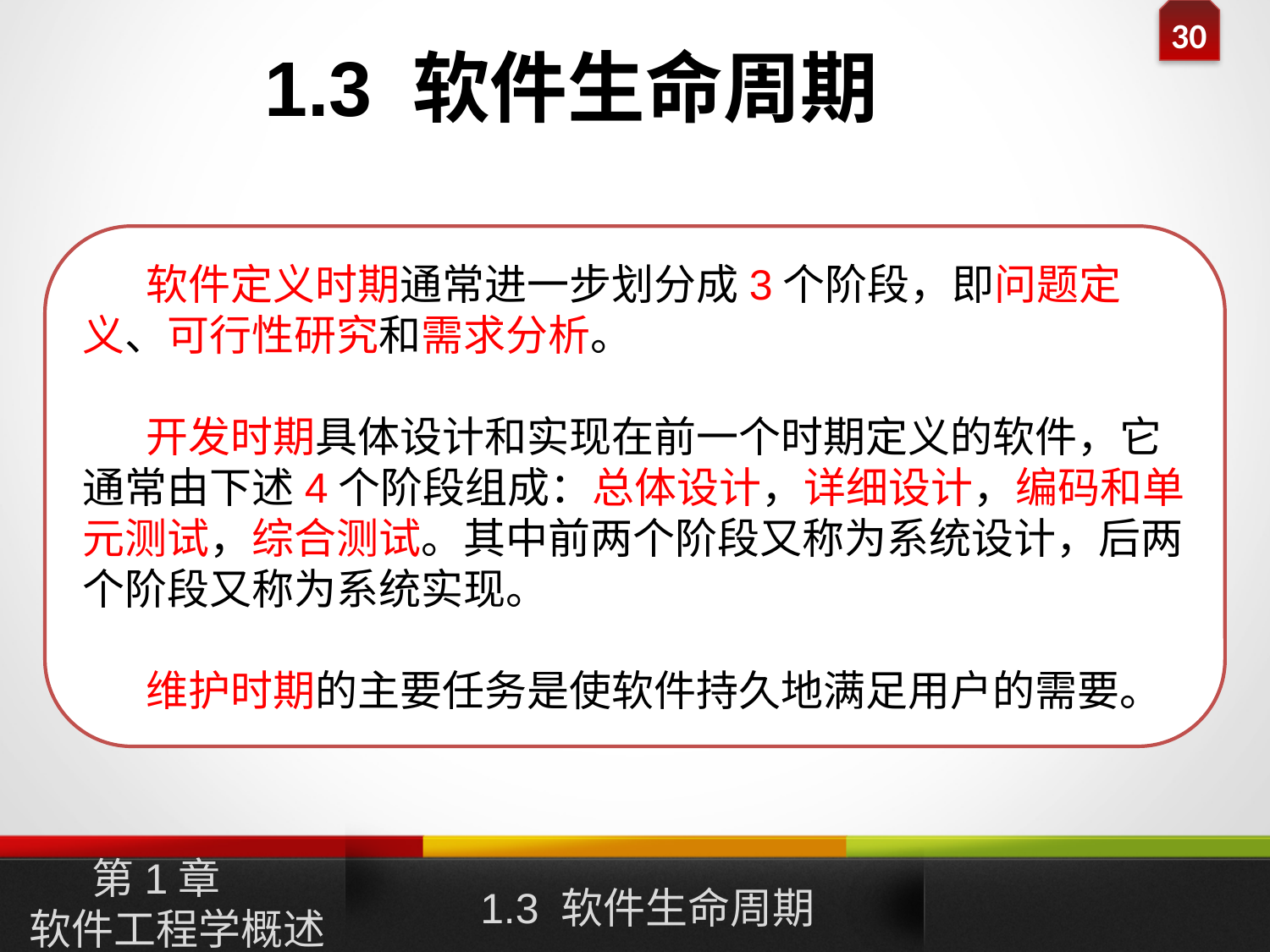

1.3 软件生命周期
软件定义时期通常进一步划分成3个阶段，即问题定义、可行性研究和需求分析。

开发时期具体设计和实现在前一个时期定义的软件，它通常由下述4个阶段组成：总体设计，详细设计，编码和单元测试，综合测试。其中前两个阶段又称为系统设计，后两个阶段又称为系统实现。

维护时期的主要任务是使软件持久地满足用户的需要。
1.3 软件生命周期